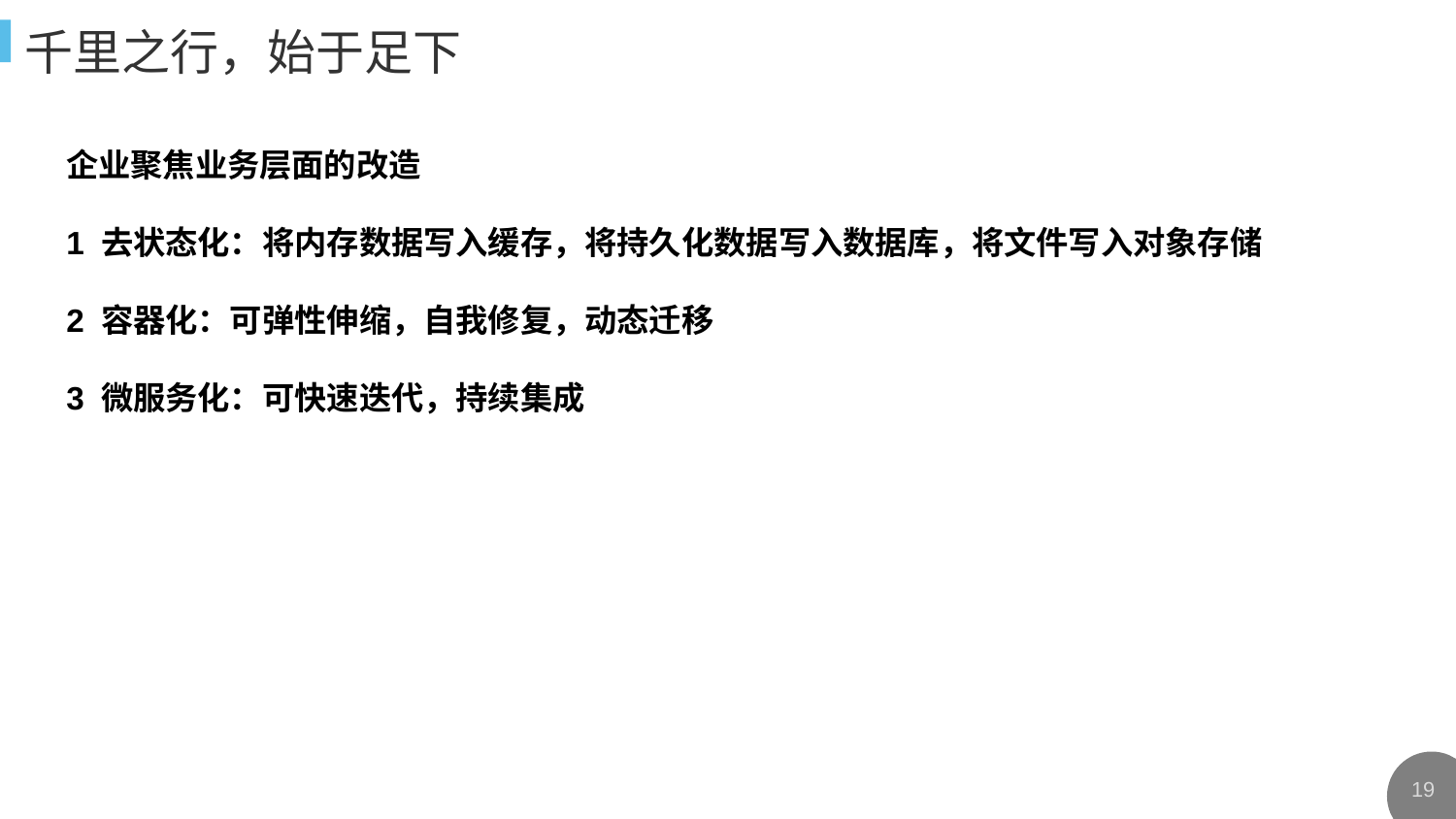

千里之行，始于足下

企业聚焦业务层面的改造

1 去状态化：将内存数据写入缓存，将持久化数据写入数据库，将文件写入对象存储

2 容器化：可弹性伸缩，自我修复，动态迁移

3 微服务化：可快速迭代，持续集成